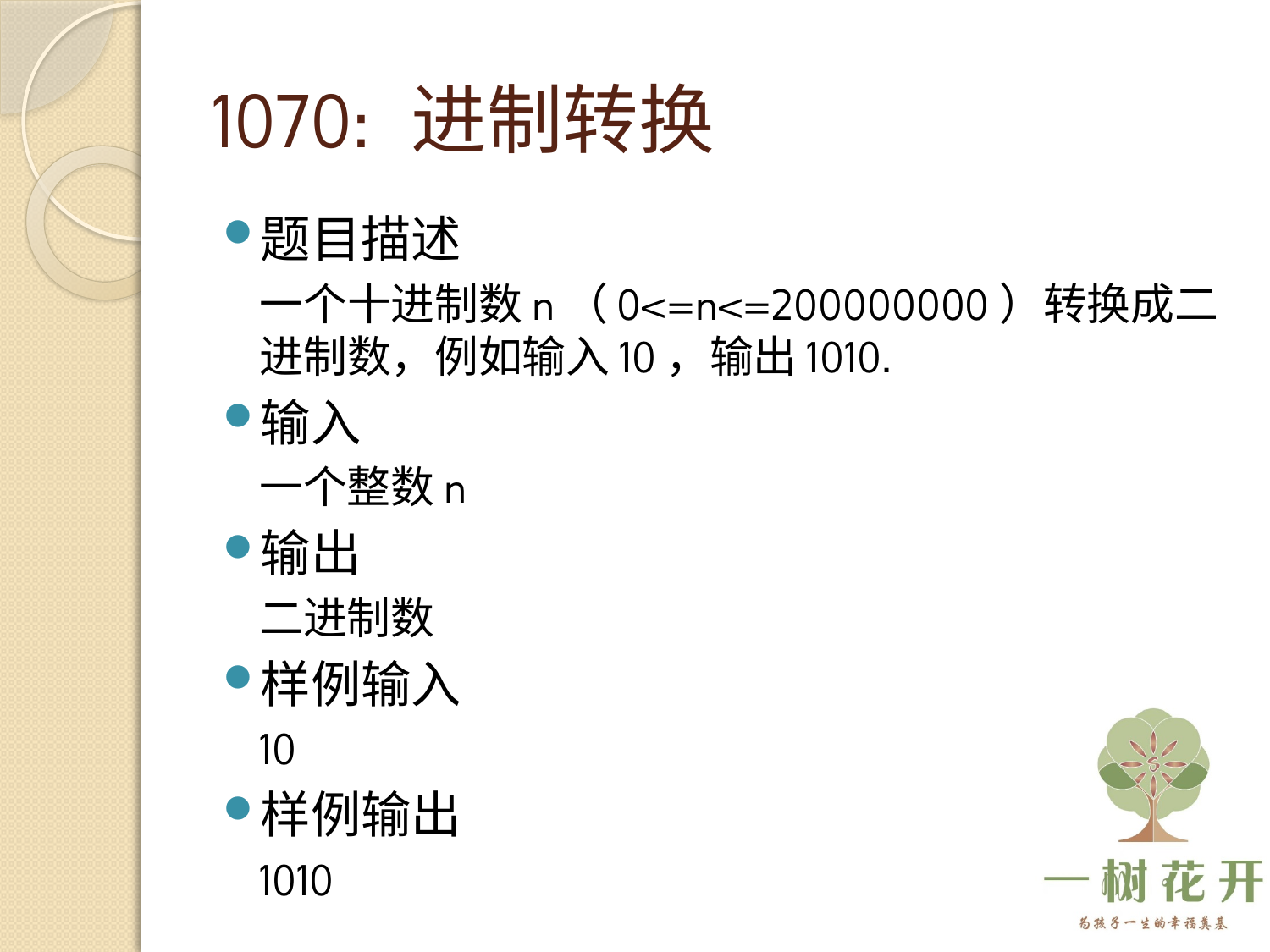

# 1070: 进制转换
题目描述
一个十进制数n（0<=n<=200000000）转换成二进制数，例如输入10，输出1010.
输入
一个整数n
输出
二进制数
样例输入
10
样例输出
1010